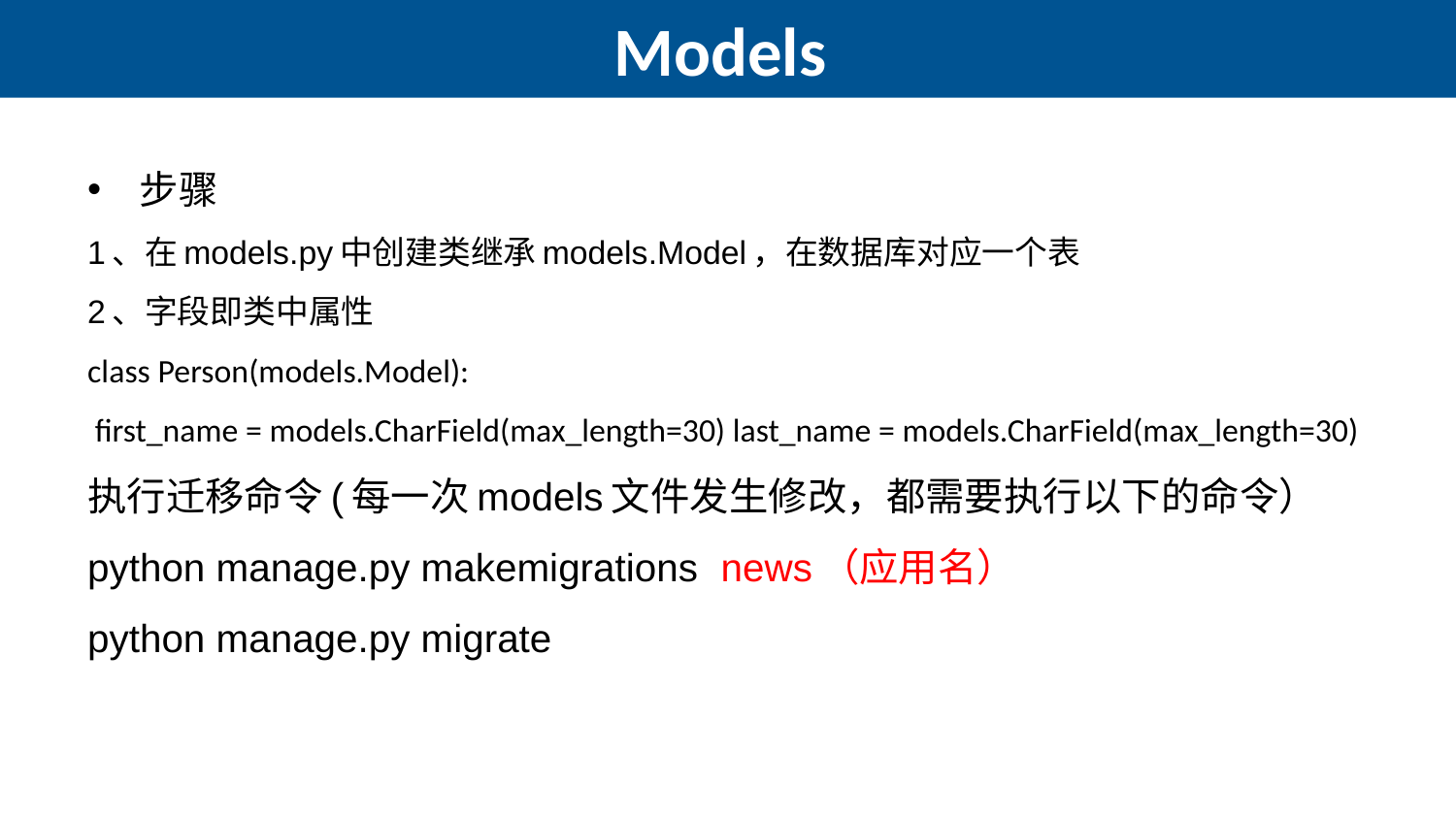

# Models
步骤
1、在models.py中创建类继承models.Model，在数据库对应一个表
2、字段即类中属性
class Person(models.Model):
 first_name = models.CharField(max_length=30) last_name = models.CharField(max_length=30)
执行迁移命令(每一次models文件发生修改，都需要执行以下的命令）
python manage.py makemigrations  news（应用名）
python manage.py migrate